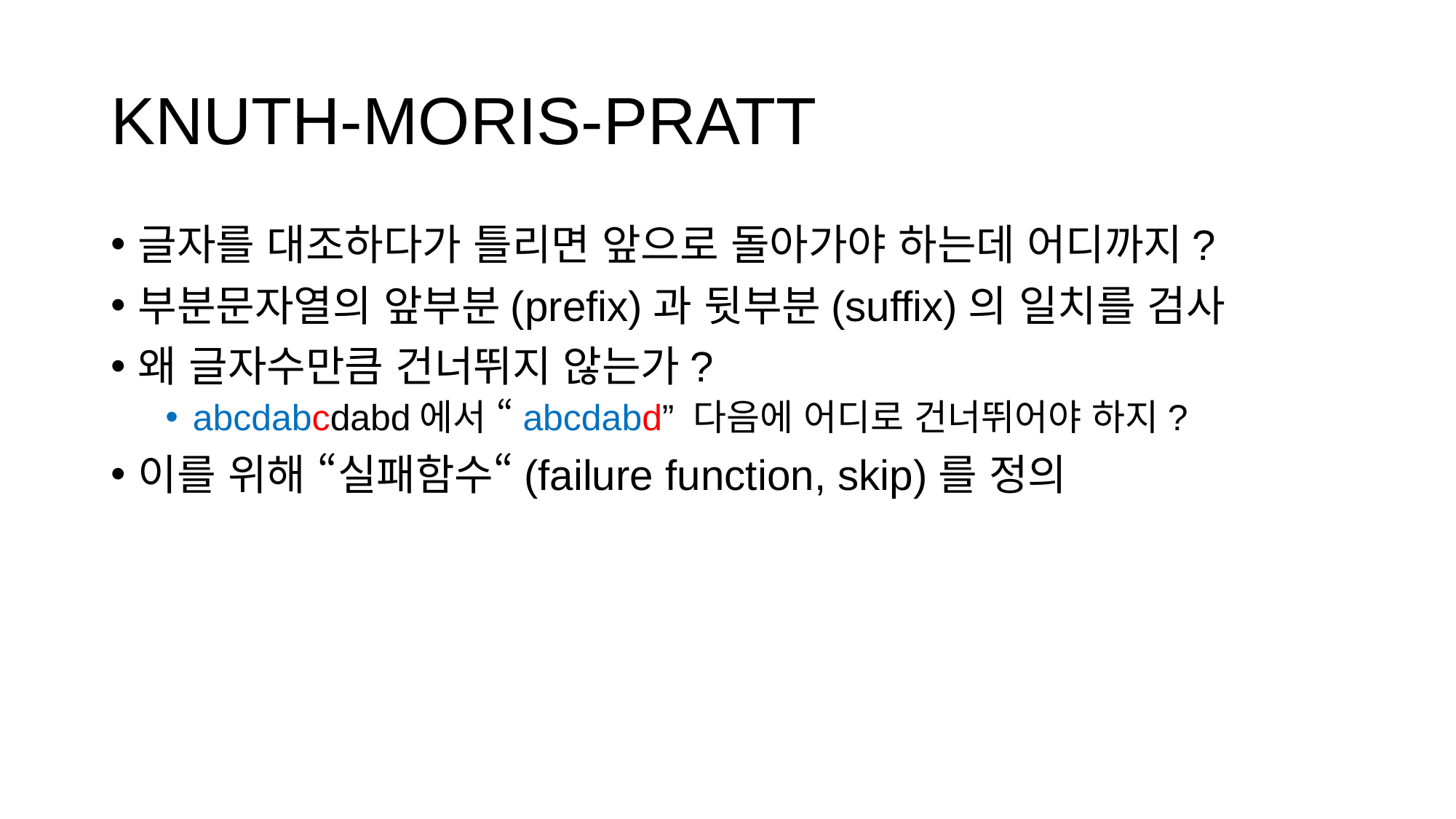

# KNUTH-MORIS-PRATT
글자를 대조하다가 틀리면 앞으로 돌아가야 하는데 어디까지?
부분문자열의 앞부분(prefix)과 뒷부분(suffix)의 일치를 검사
왜 글자수만큼 건너뛰지 않는가?
abcdabcdabd에서 “abcdabd” 다음에 어디로 건너뛰어야 하지?
이를 위해 “실패함수“(failure function, skip)를 정의